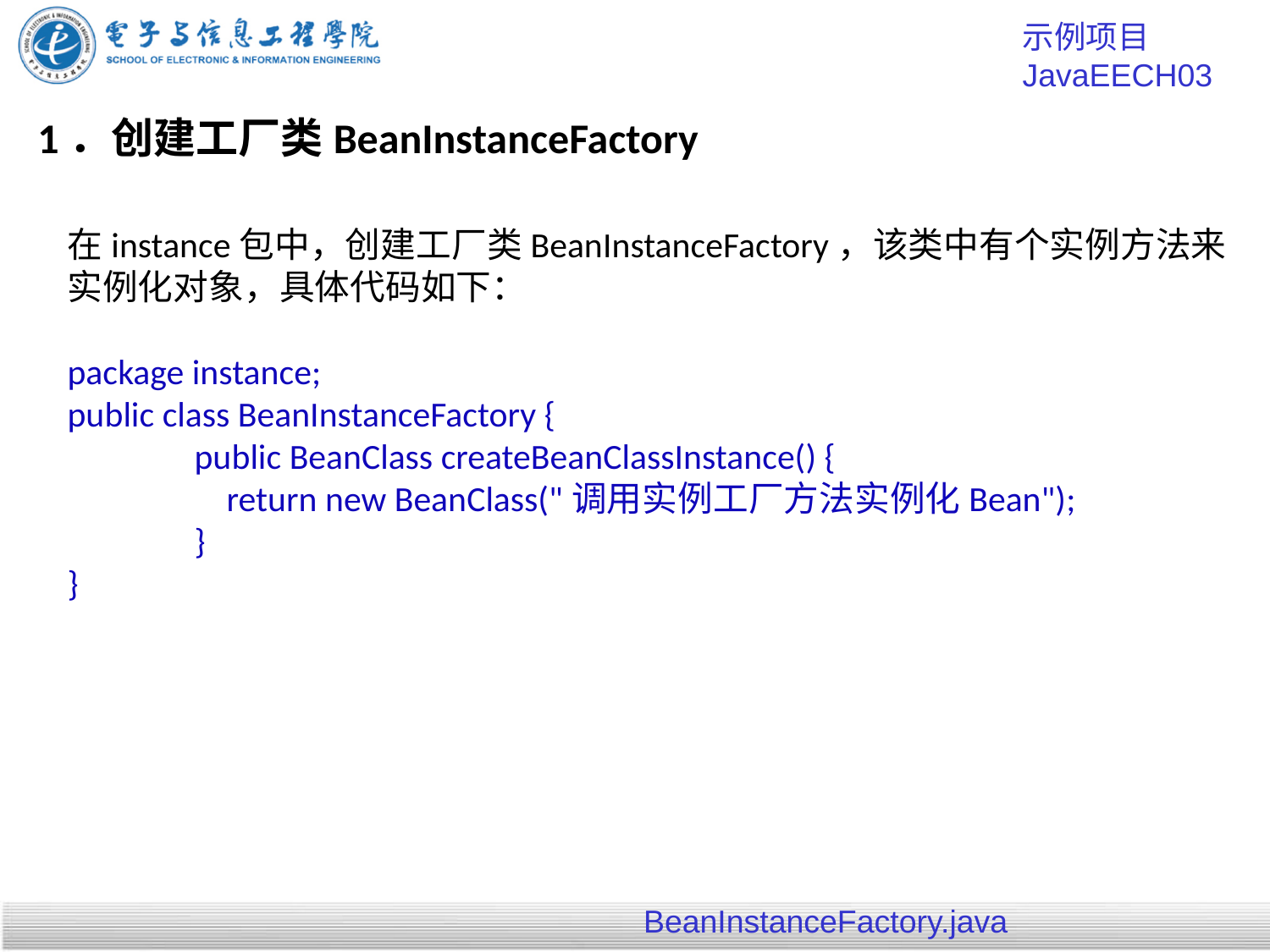

示例项目 JavaEECH03
# 1．创建工厂类BeanInstanceFactory
在instance包中，创建工厂类BeanInstanceFactory，该类中有个实例方法来实例化对象，具体代码如下：

package instance;
public class BeanInstanceFactory {
	public BeanClass createBeanClassInstance() {
	    return new BeanClass("调用实例工厂方法实例化Bean");
	}
}
BeanInstanceFactory.java